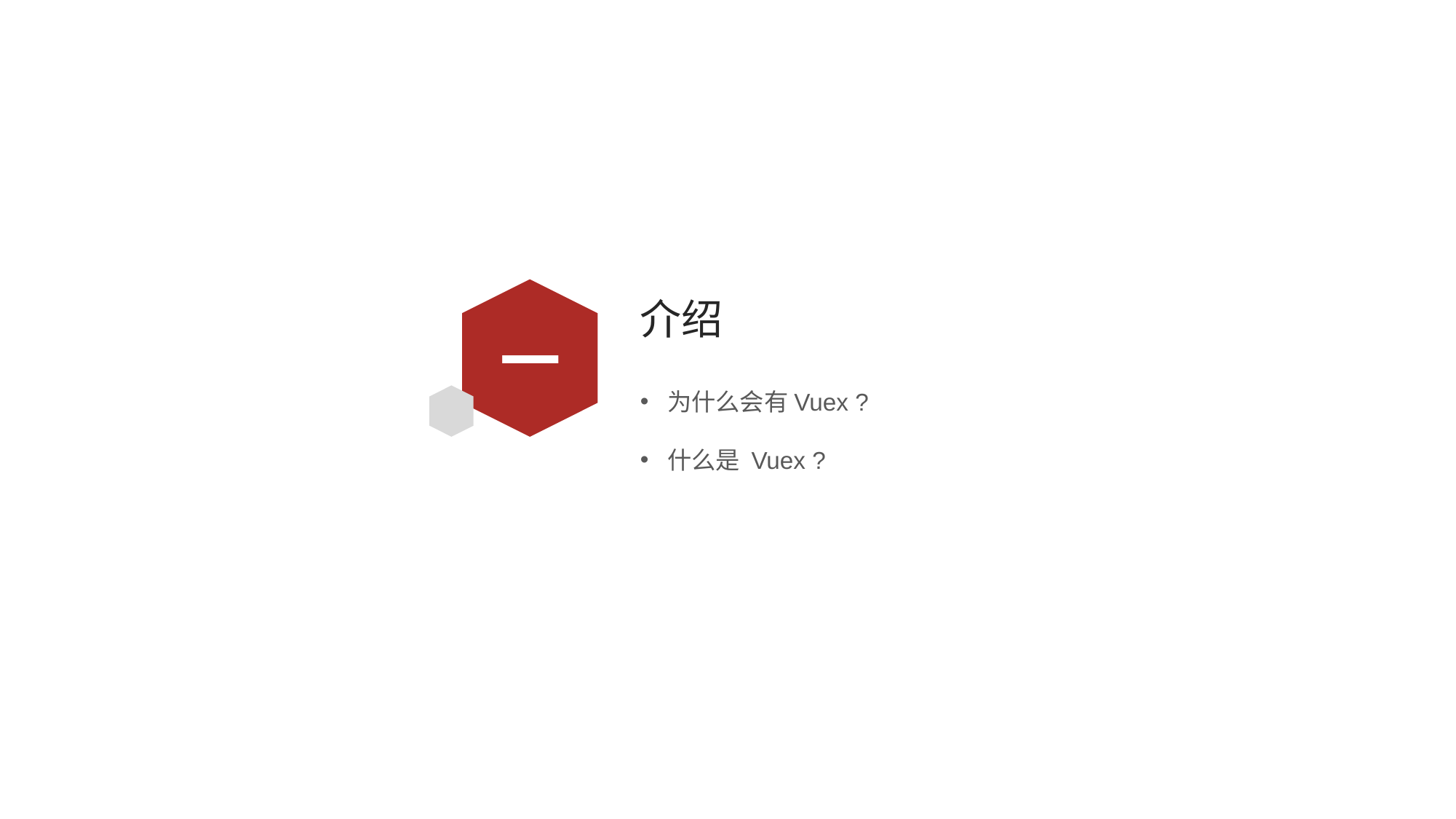

# 介绍
一
为什么会有Vuex ?
什么是 Vuex ?